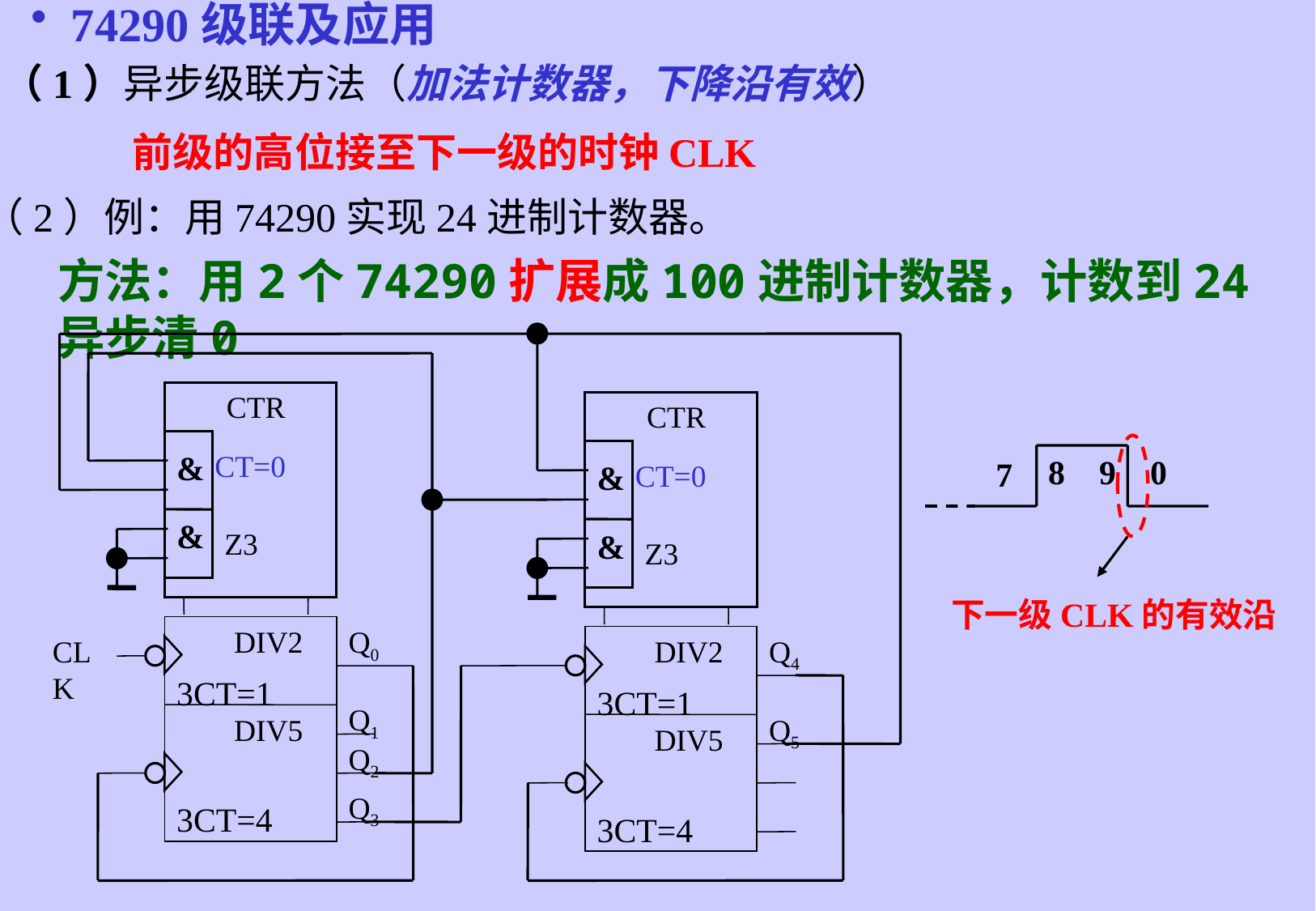

74290级联及应用
（1）异步级联方法（加法计数器，下降沿有效）
前级的高位接至下一级的时钟CLK
（2）例：用74290实现24进制计数器。
方法：用2个74290扩展成100进制计数器，计数到24异步清0

    CTR

    CTR

&
CT=0

&
CT=0

&
Z3

&

Z3

DIV2
Q0
CLK

DIV2
Q4

3CT=1

3CT=1

Q1

DIV5
Q5

DIV5

Q2

Q3

3CT=4
3CT=4

8    9    0

7

下一级CLK的有效沿